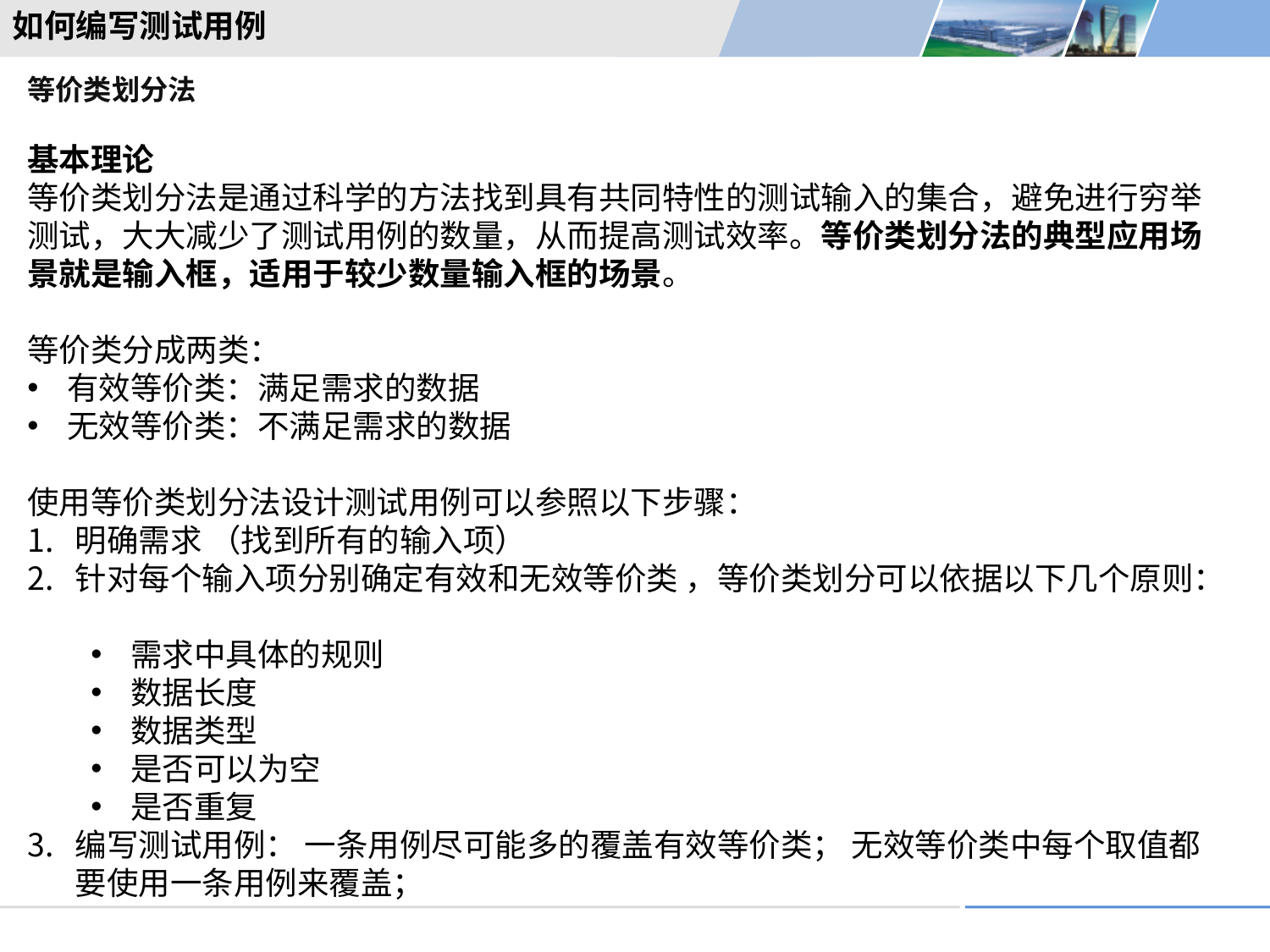

如何编写测试用例
等价类划分法

基本理论
等价类划分法是通过科学的方法找到具有共同特性的测试输入的集合，避免进行穷举测试，大大减少了测试用例的数量，从而提高测试效率。等价类划分法的典型应用场景就是输入框，适用于较少数量输入框的场景。

等价类分成两类：
有效等价类：满足需求的数据
无效等价类：不满足需求的数据

使用等价类划分法设计测试用例可以参照以下步骤：
明确需求 （找到所有的输入项）
针对每个输入项分别确定有效和无效等价类 ，等价类划分可以依据以下几个原则：
需求中具体的规则
数据长度
数据类型
是否可以为空
是否重复
编写测试用例： 一条用例尽可能多的覆盖有效等价类； 无效等价类中每个取值都要使用一条用例来覆盖；